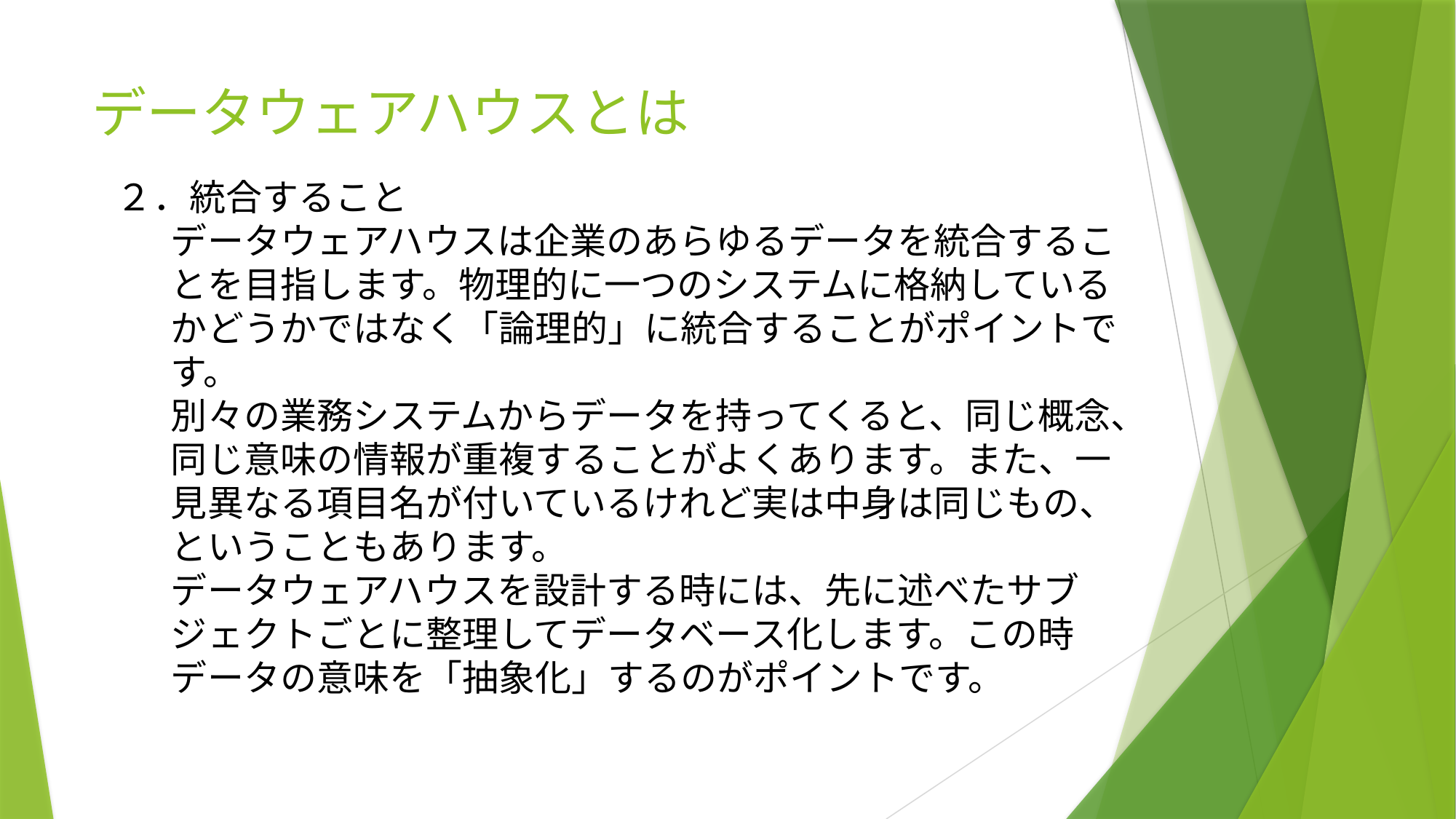

# データウェアハウスとは
２．統合すること
データウェアハウスは企業のあらゆるデータを統合することを目指します。物理的に一つのシステムに格納しているかどうかではなく「論理的」に統合することがポイントです。
別々の業務システムからデータを持ってくると、同じ概念、同じ意味の情報が重複することがよくあります。また、一見異なる項目名が付いているけれど実は中身は同じもの、ということもあります。
データウェアハウスを設計する時には、先に述べたサブジェクトごとに整理してデータベース化します。この時データの意味を「抽象化」するのがポイントです。